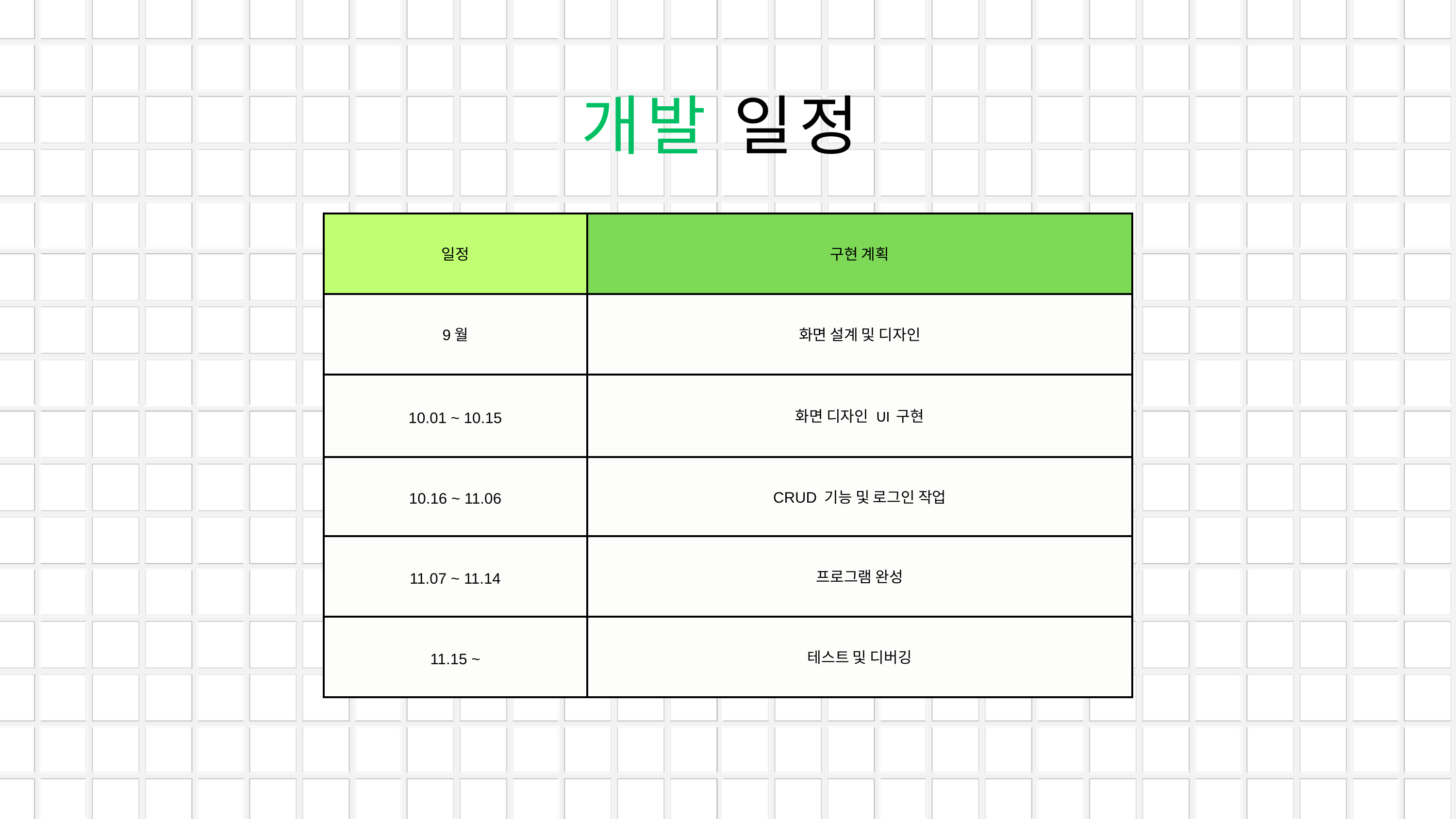

개발 일정
| 일정 | 구현 계획 |
| --- | --- |
| 9월 | 화면 설계 및 디자인 |
| 10.01 ~ 10.15 | 화면 디자인 UI 구현 |
| 10.16 ~ 11.06 | CRUD 기능 및 로그인 작업 |
| 11.07 ~ 11.14 | 프로그램 완성 |
| 11.15 ~ | 테스트 및 디버깅 |